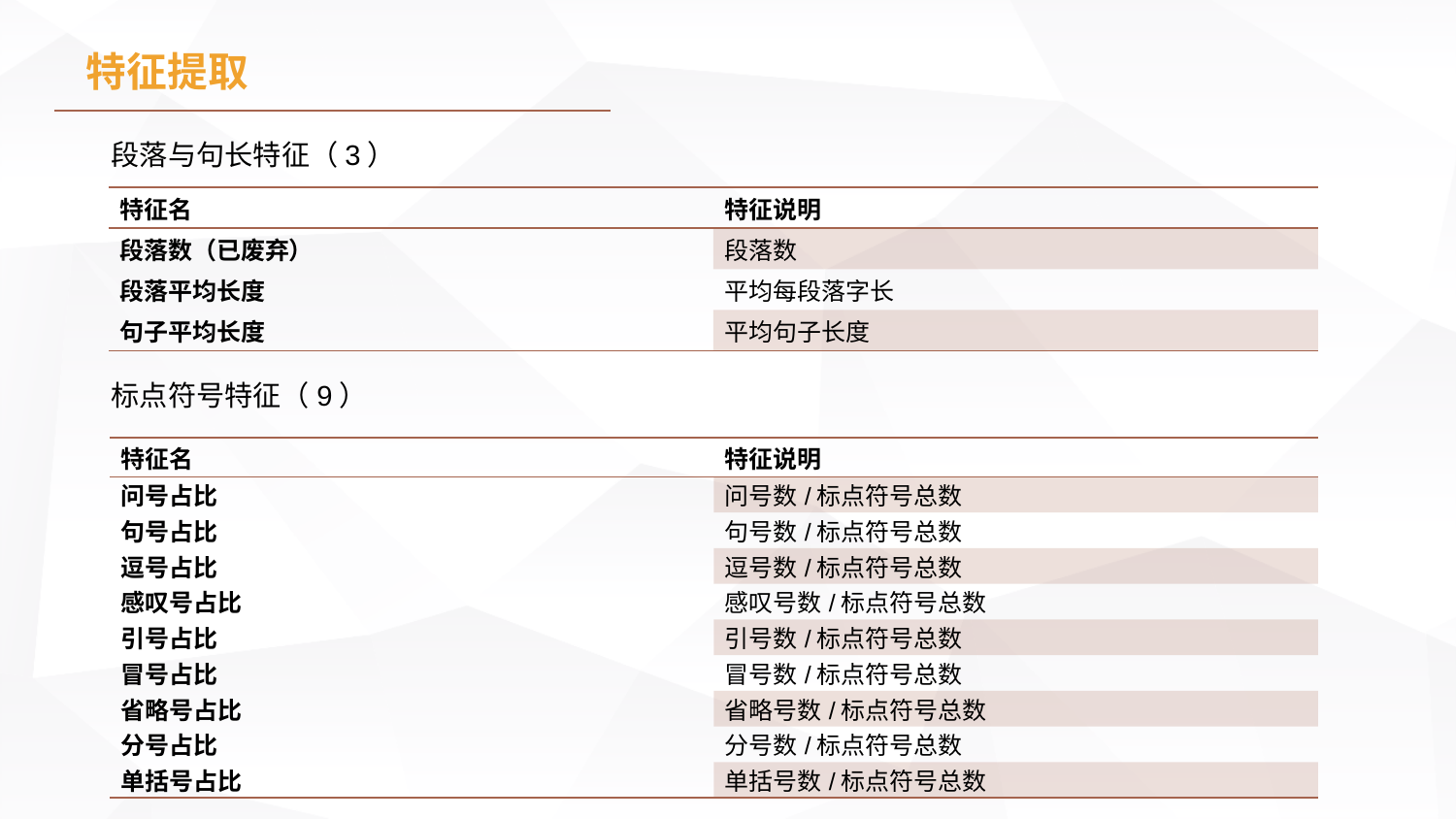

特征提取
段落与句长特征（3）
| 特征名 | 特征说明 |
| --- | --- |
| 段落数（已废弃） | 段落数 |
| 段落平均长度 | 平均每段落字长 |
| 句子平均长度 | 平均句子长度 |
标点符号特征（9）
| 特征名 | 特征说明 |
| --- | --- |
| 问号占比 | 问号数/标点符号总数 |
| 句号占比 | 句号数/标点符号总数 |
| 逗号占比 | 逗号数/标点符号总数 |
| 感叹号占比 | 感叹号数/标点符号总数 |
| 引号占比 | 引号数/标点符号总数 |
| 冒号占比 | 冒号数/标点符号总数 |
| 省略号占比 | 省略号数/标点符号总数 |
| 分号占比 | 分号数/标点符号总数 |
| 单括号占比 | 单括号数/标点符号总数 |